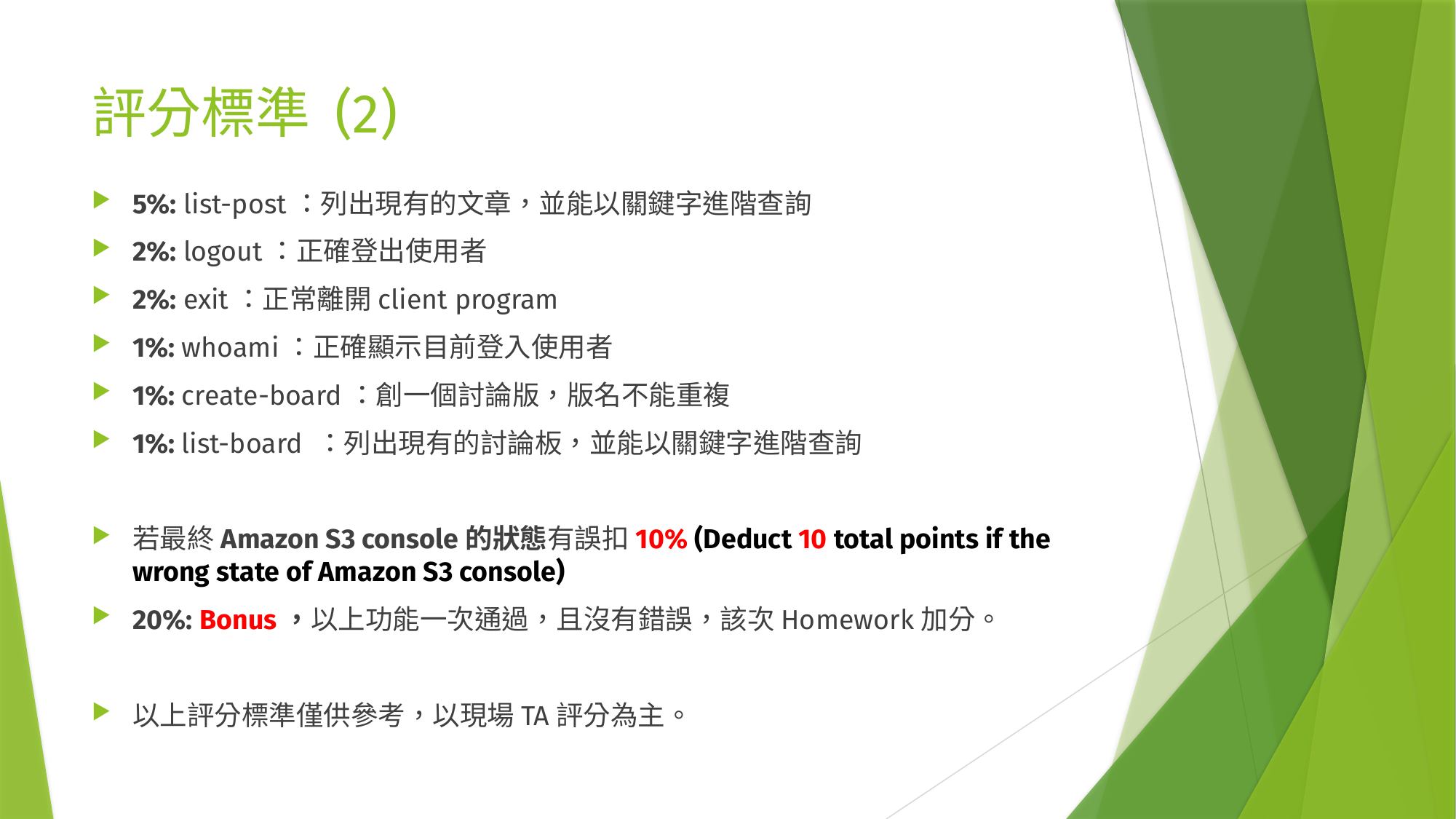

# 評分標準 (2)
5%: list-post：列出現有的文章，並能以關鍵字進階查詢
2%: logout：正確登出使用者
2%: exit：正常離開client program
1%: whoami：正確顯示目前登入使用者
1%: create-board：創一個討論版，版名不能重複
1%: list-board ：列出現有的討論板，並能以關鍵字進階查詢

若最終Amazon S3 console的狀態有誤扣10% (Deduct 10 total points if the wrong state of Amazon S3 console)
20%: Bonus，以上功能一次通過，且沒有錯誤，該次Homework加分。

以上評分標準僅供參考，以現場TA評分為主。